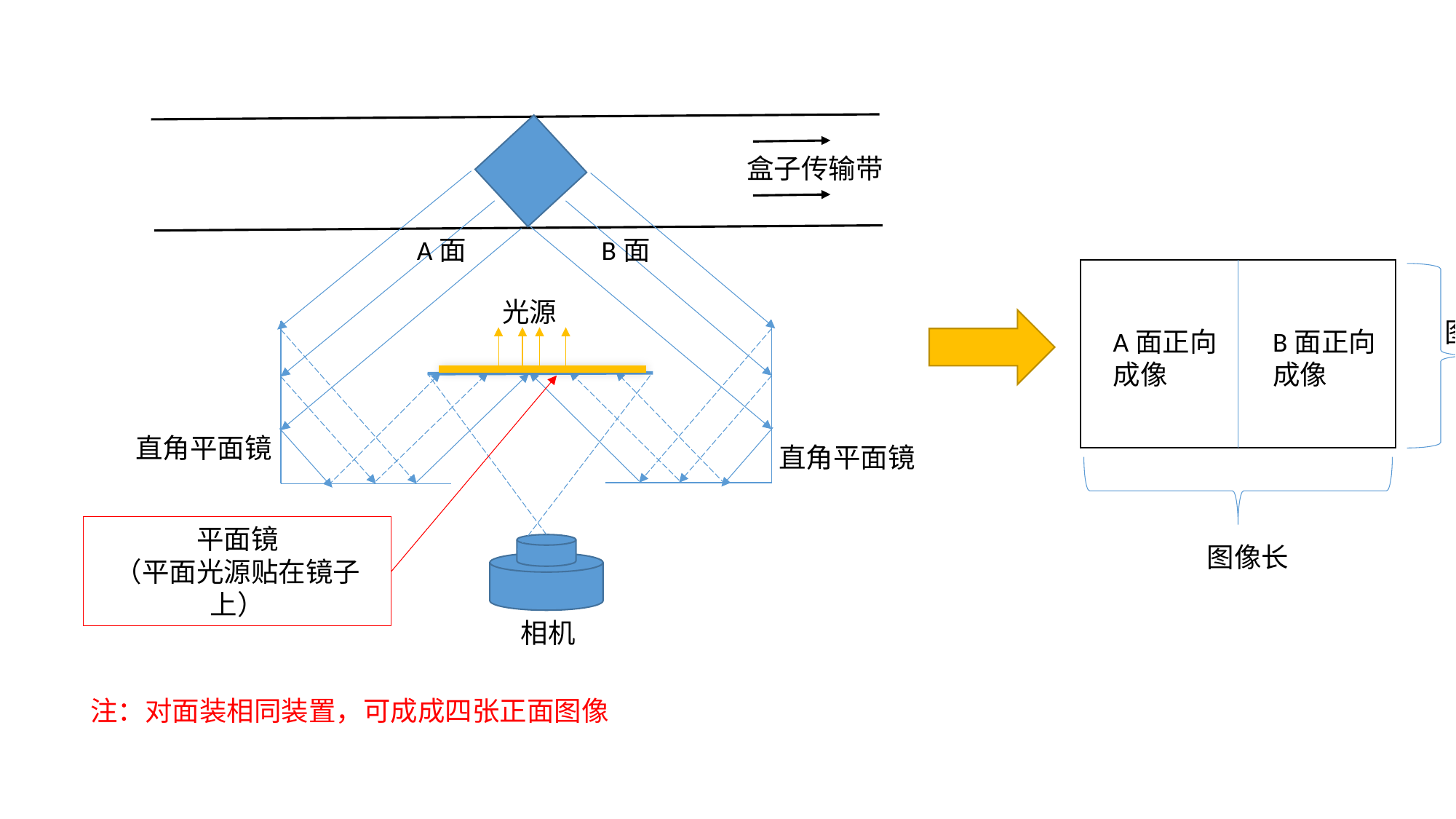

盒子传输带
A面
B面

A面正向
成像
B面正向
成像

光源

图像宽

直角平面镜
直角平面镜
平面镜
（平面光源贴在镜子上）

图像长
相机
注：对面装相同装置，可成成四张正面图像